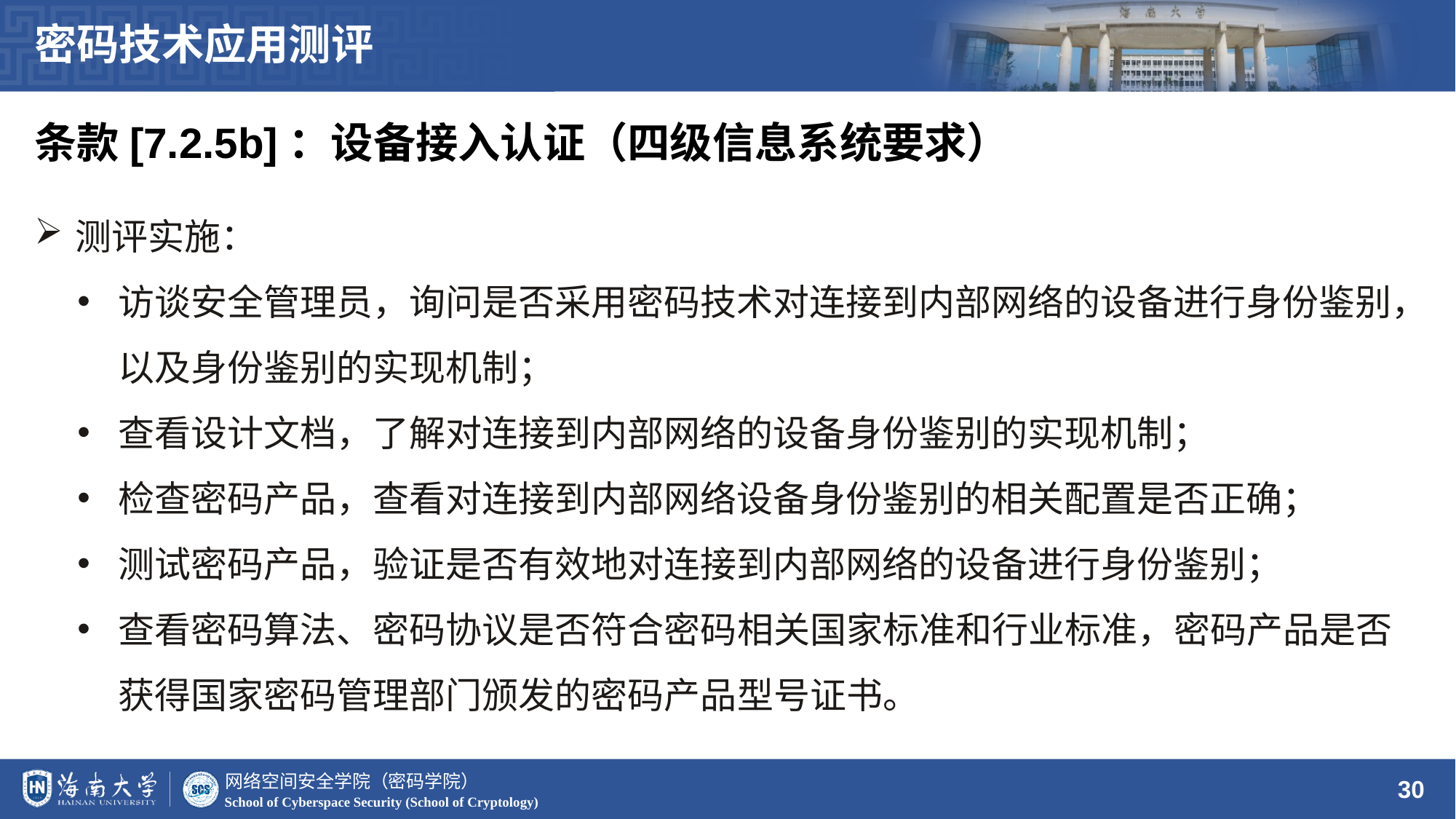

密码技术应用测评
条款[7.2.5b]：设备接入认证（四级信息系统要求）
测评实施：
访谈安全管理员，询问是否采用密码技术对连接到内部网络的设备进行身份鉴别，以及身份鉴别的实现机制；
查看设计文档，了解对连接到内部网络的设备身份鉴别的实现机制；
检查密码产品，查看对连接到内部网络设备身份鉴别的相关配置是否正确；
测试密码产品，验证是否有效地对连接到内部网络的设备进行身份鉴别；
查看密码算法、密码协议是否符合密码相关国家标准和行业标准，密码产品是否获得国家密码管理部门颁发的密码产品型号证书。
30